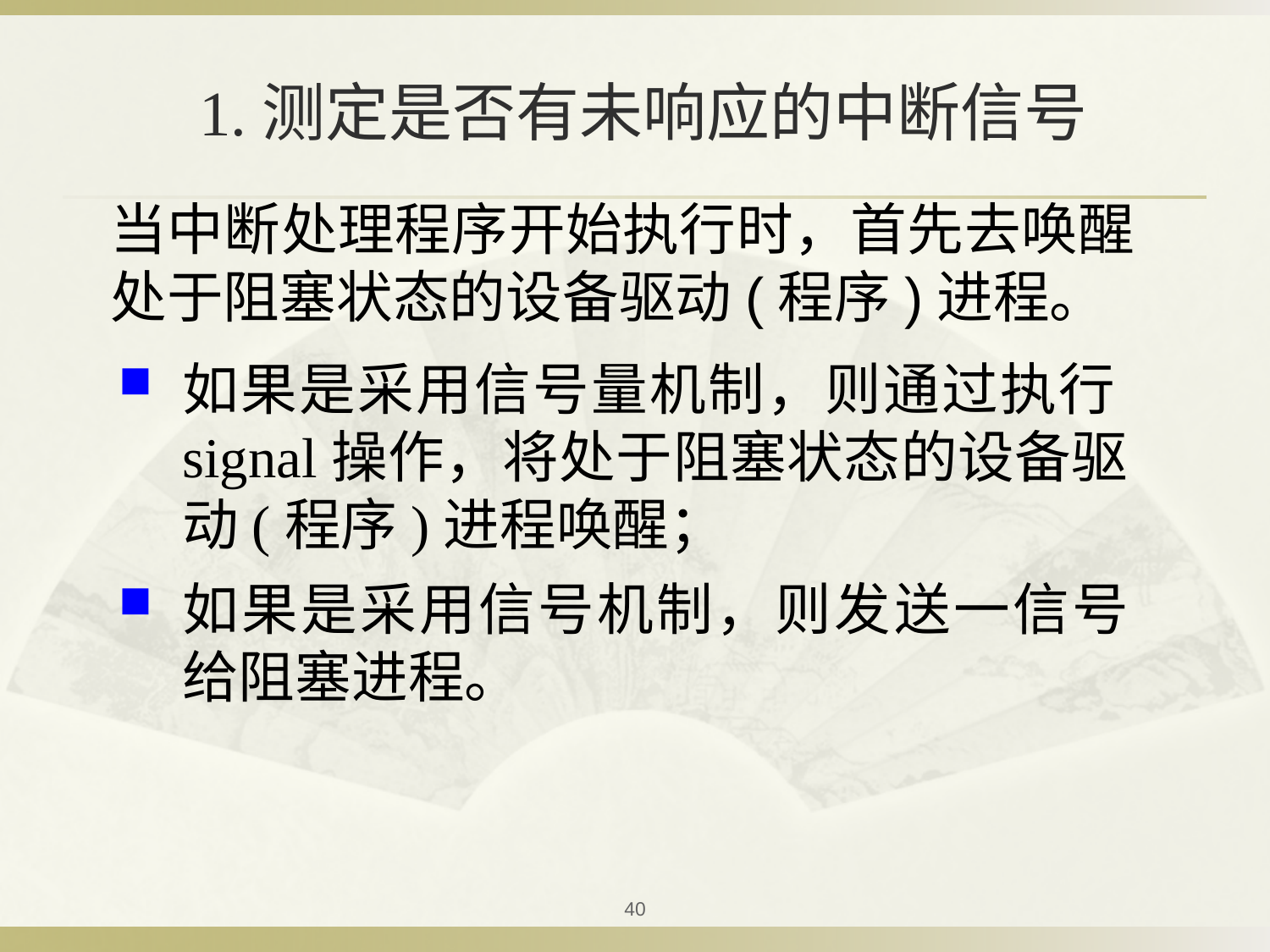

# 1.测定是否有未响应的中断信号
当中断处理程序开始执行时，首先去唤醒处于阻塞状态的设备驱动(程序)进程。
如果是采用信号量机制，则通过执行signal操作，将处于阻塞状态的设备驱动(程序)进程唤醒；
如果是采用信号机制，则发送一信号给阻塞进程。
40